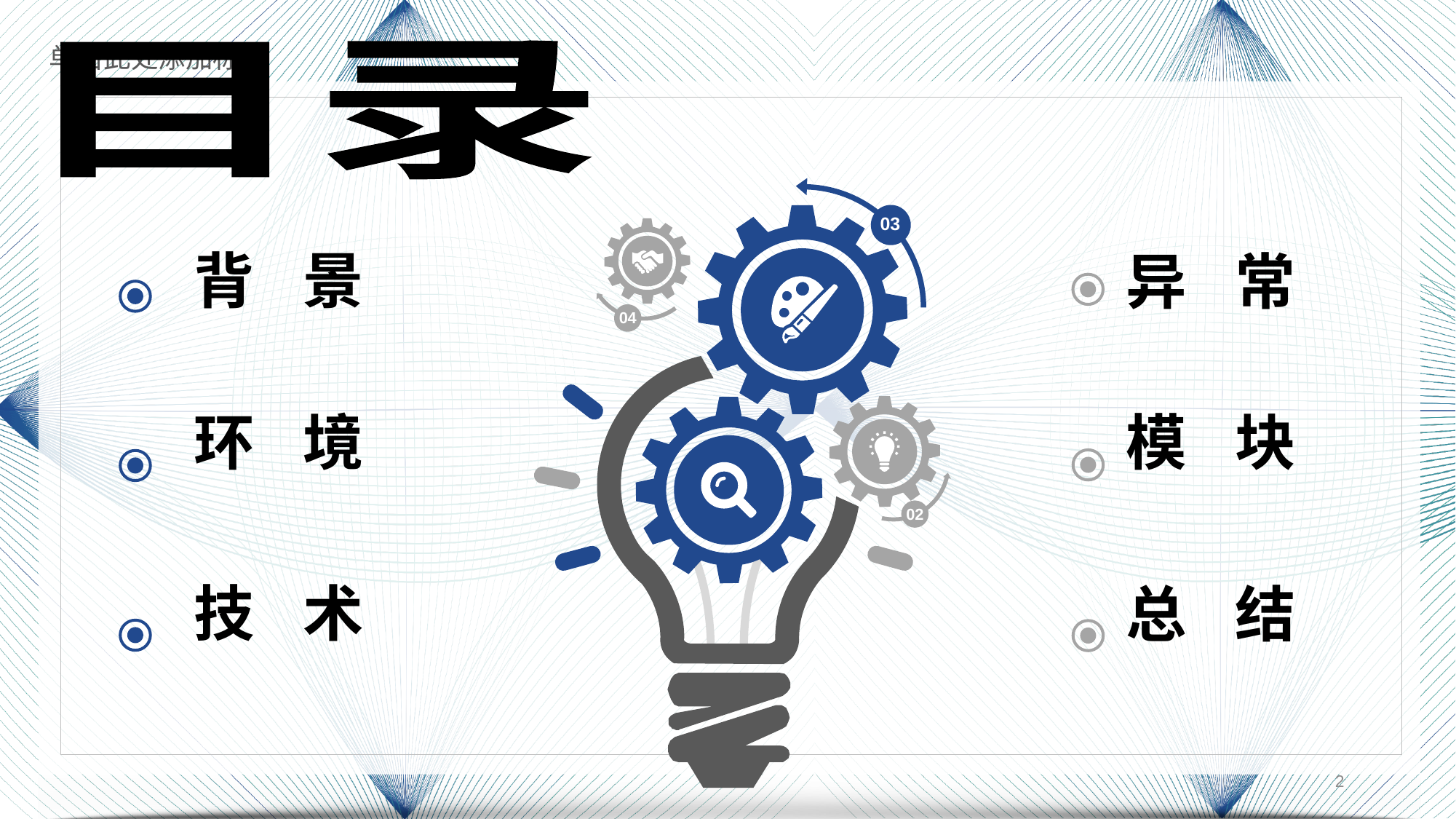

目录

03

04

02

背	景
异	常

环	境
模	块

技	术
总	结

2